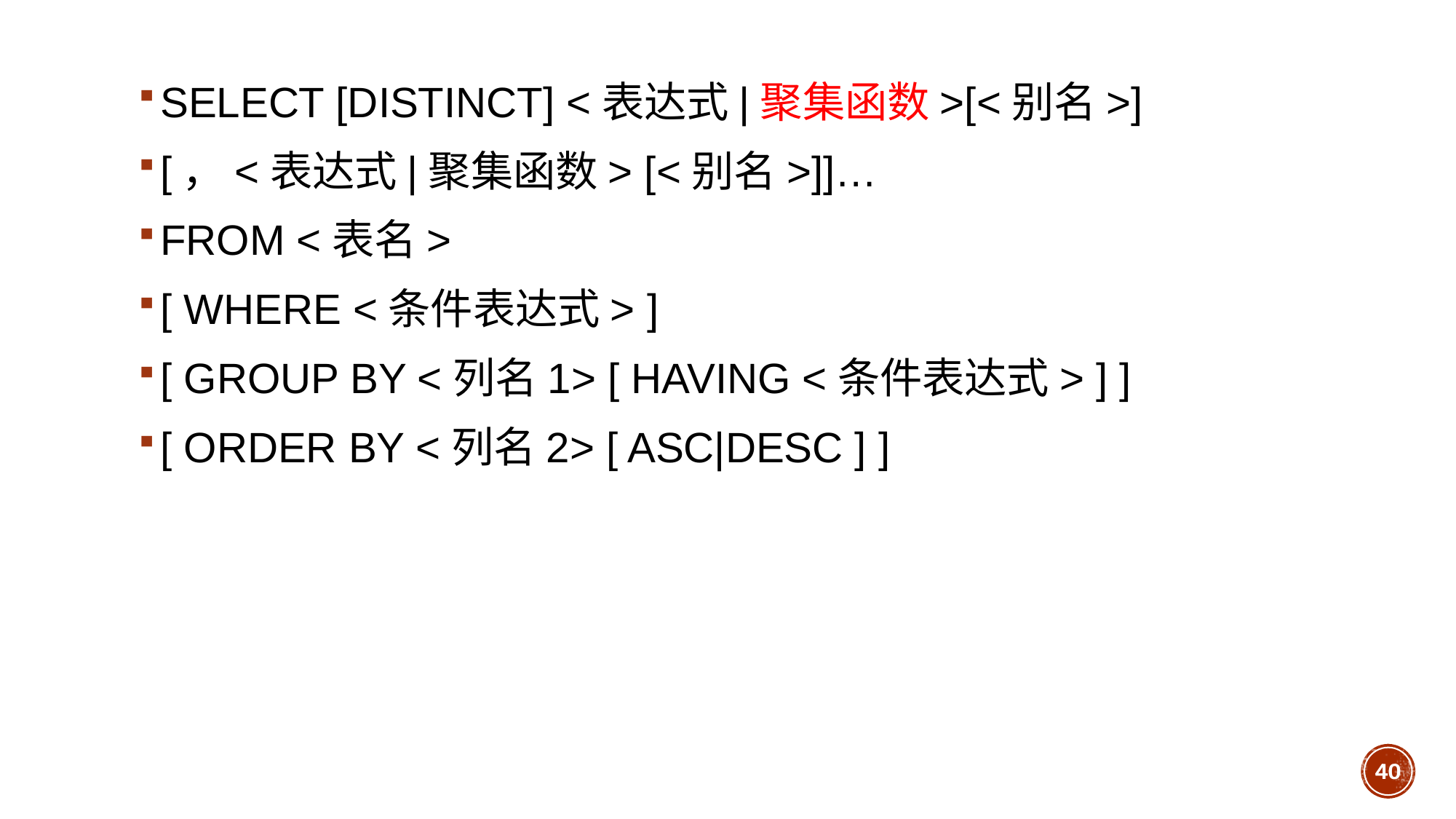

SELECT [DISTINCT] <表达式|聚集函数>[<别名>]
[，<表达式|聚集函数> [<别名>]]…
FROM <表名>
[ WHERE <条件表达式> ]
[ GROUP BY <列名1> [ HAVING <条件表达式> ] ]
[ ORDER BY <列名2> [ ASC|DESC ] ]

40